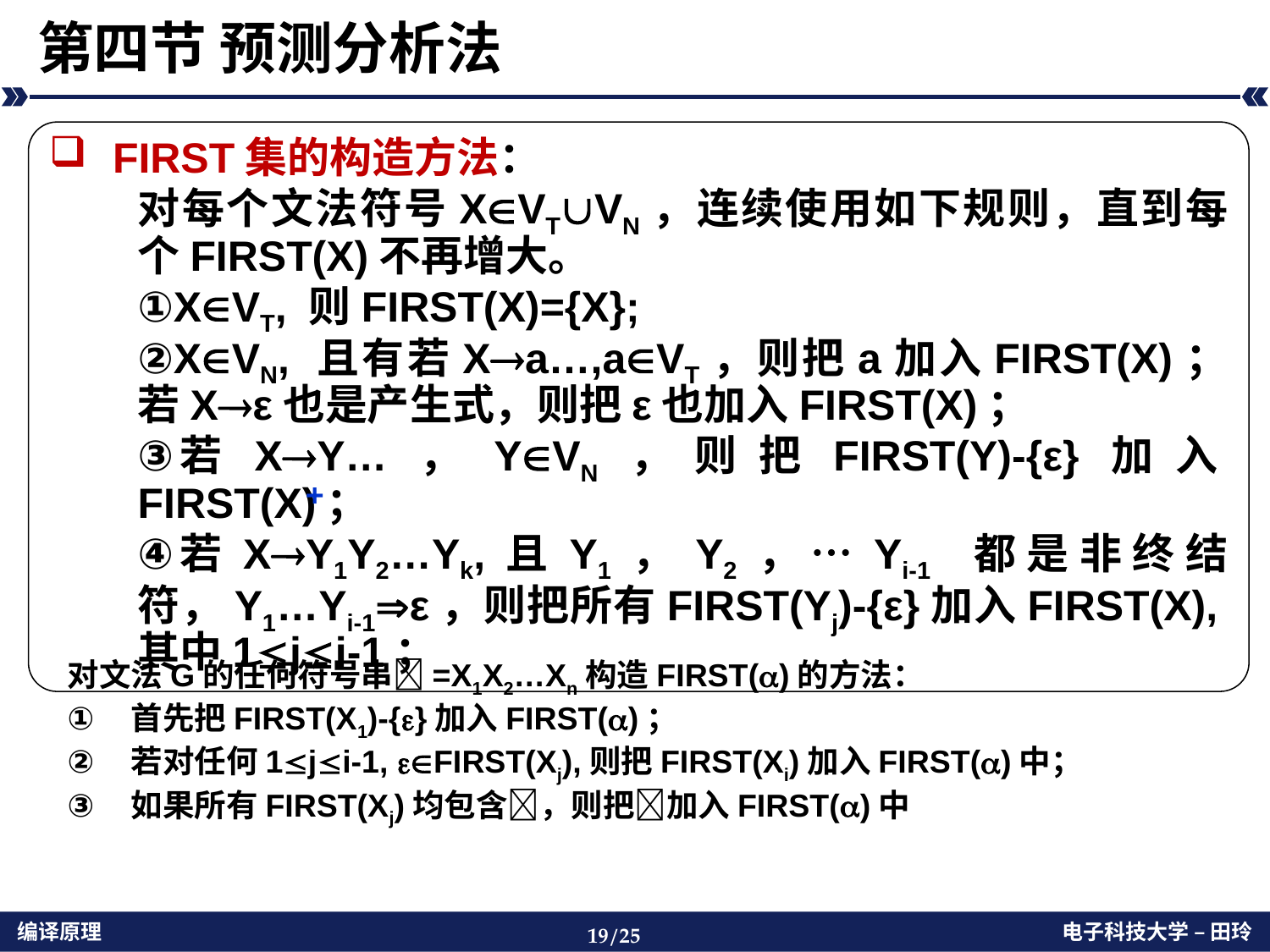

# 第四节 预测分析法
FIRST集的构造方法：
对每个文法符号X∈VT∪VN，连续使用如下规则，直到每个FIRST(X)不再增大。
X∈VT, 则FIRST(X)={X};
X∈VN, 且有若X→a…,a∈VT，则把a加入FIRST(X)；若X→ε也是产生式，则把ε也加入FIRST(X)；
若X→Y…，Y∈VN，则把FIRST(Y)-{ε}加入FIRST(X)；
若X→Y1Y2…Yk,且Y1，Y2，…Yi-1 都是非终结符，Y1…Yi-1⇒ε，则把所有FIRST(Yj)-{ε}加入FIRST(X),其中1≤j≤i-1；
+
对文法G的任何符号串α=X1X2…Xn构造FIRST(α)的方法：
首先把FIRST(X1)-{ε}加入FIRST(α)；
若对任何1≤j≤i-1, ε∈FIRST(Xj),则把FIRST(Xi)加入FIRST(α)中；
如果所有FIRST(Xj)均包含ε，则把ε加入FIRST(α)中